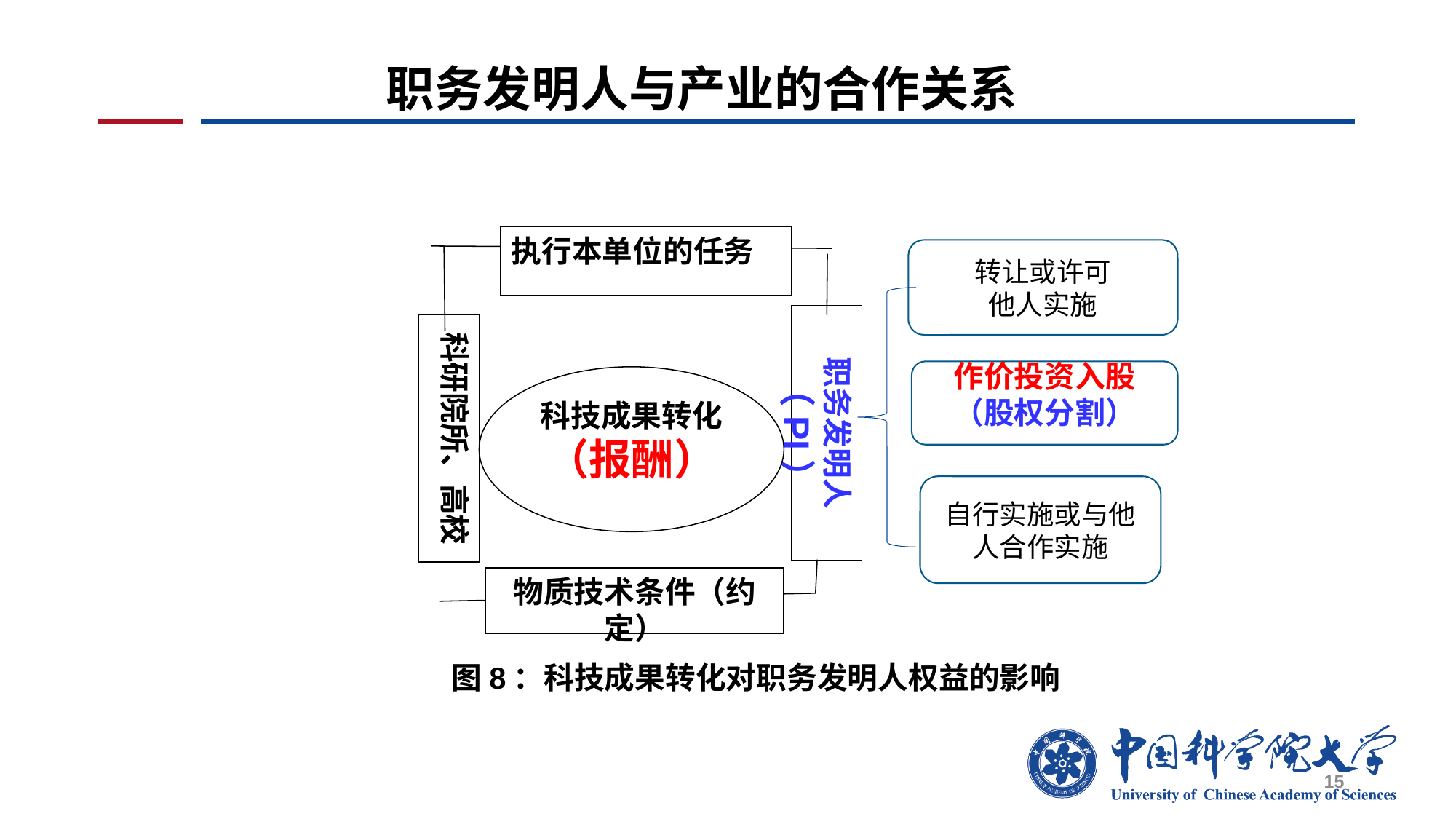

15

# 职务发明人与产业的合作关系

执行本单位的任务
转让或许可
他人实施

职务发明人（PI）

科研院所、高校
作价投资入股（股权分割）

科技成果转化
（报酬）

自行实施或与他人合作实施
物质技术条件（约定）
   图8：科技成果转化对职务发明人权益的影响